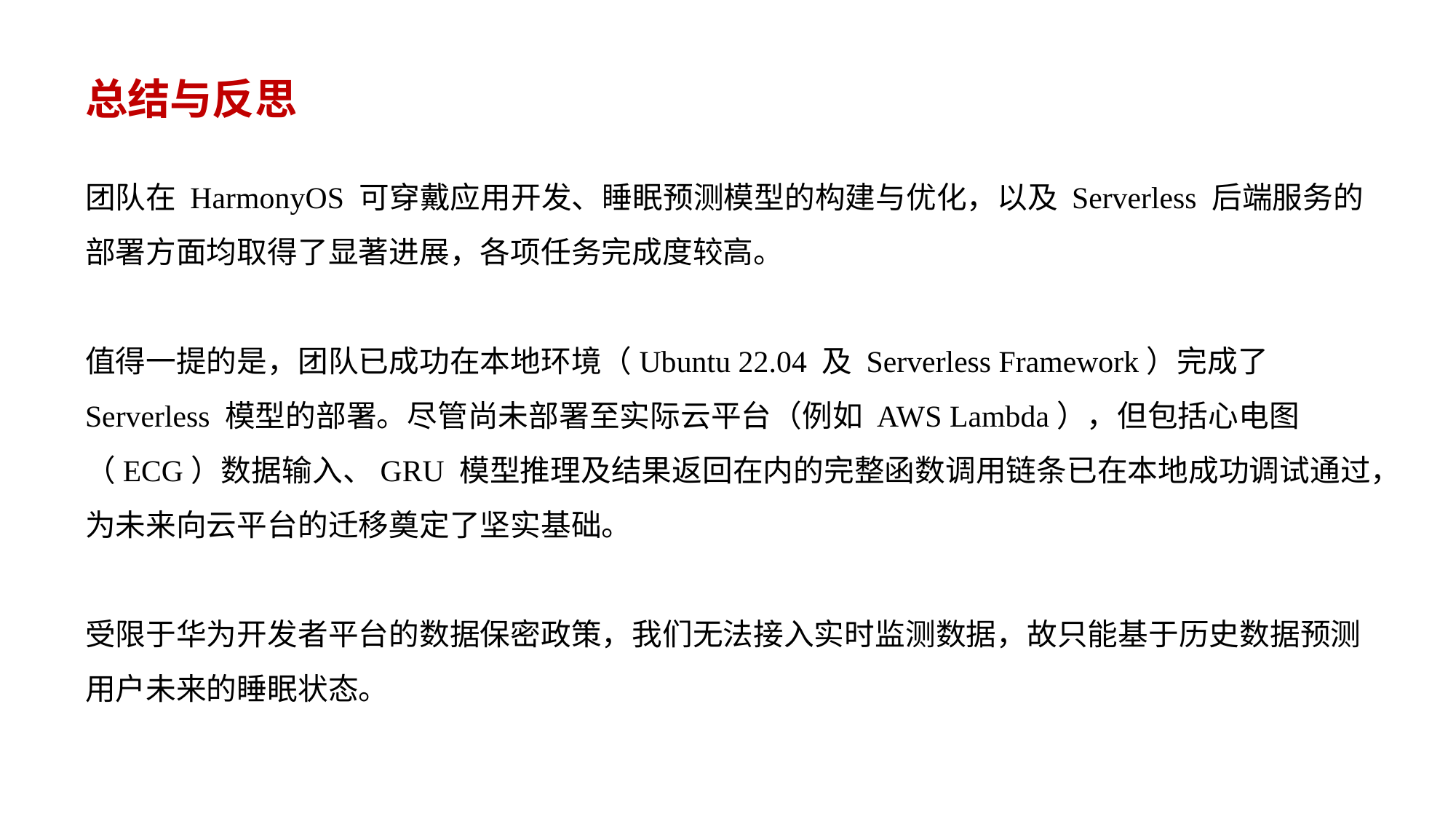

# 总结与反思
团队在 HarmonyOS 可穿戴应用开发、睡眠预测模型的构建与优化，以及 Serverless 后端服务的部署方面均取得了显著进展，各项任务完成度较高。

值得一提的是，团队已成功在本地环境（Ubuntu 22.04 及 Serverless Framework）完成了 Serverless 模型的部署。尽管尚未部署至实际云平台（例如 AWS Lambda），但包括心电图（ECG）数据输入、GRU 模型推理及结果返回在内的完整函数调用链条已在本地成功调试通过，为未来向云平台的迁移奠定了坚实基础。
受限于华为开发者平台的数据保密政策，我们无法接入实时监测数据，故只能基于历史数据预测用户未来的睡眠状态。